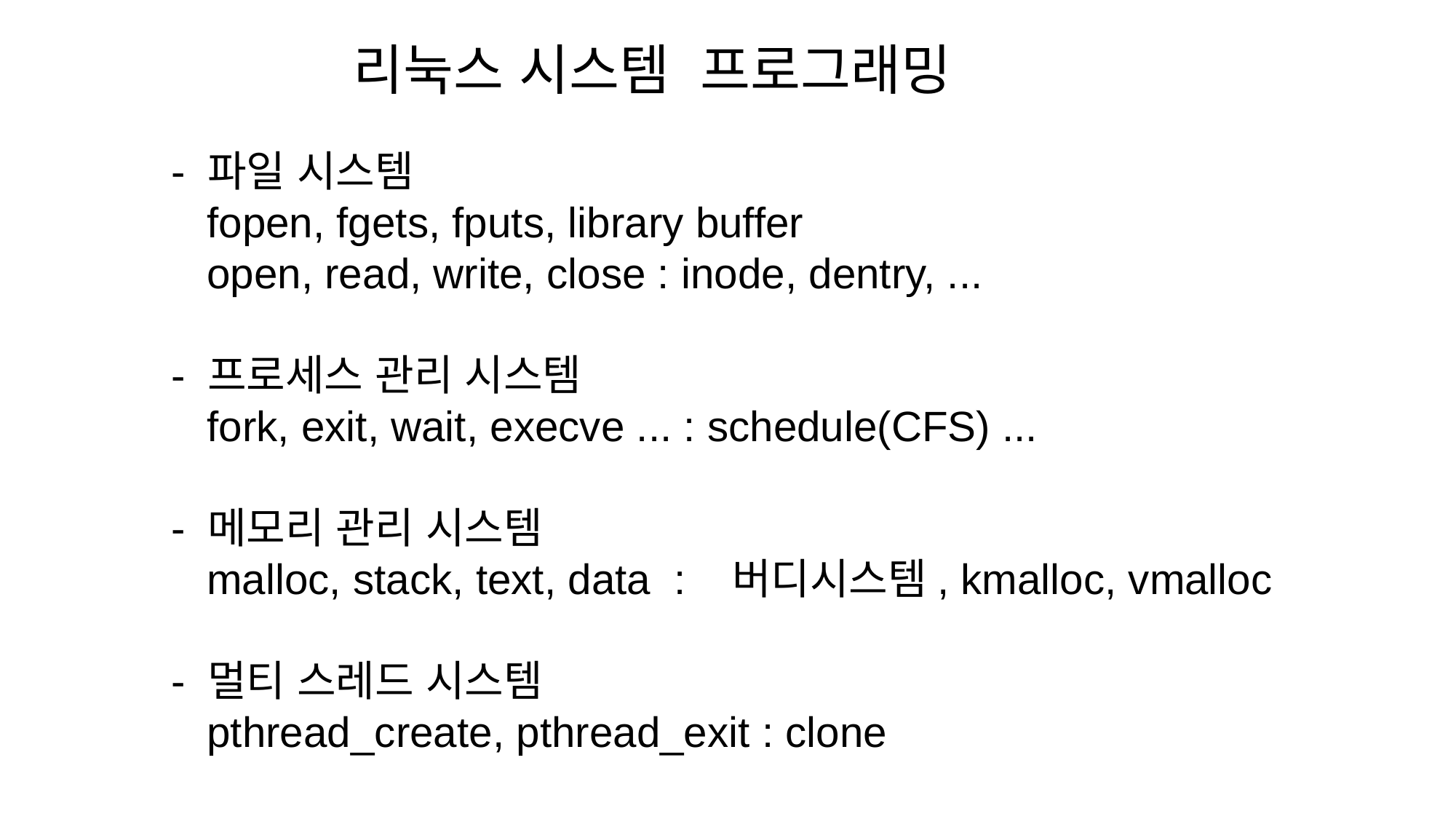

리눅스 시스템  프로그래밍
- 파일 시스템
   fopen, fgets, fputs, library buffer
   open, read, write, close : inode, dentry, ...

- 프로세스 관리 시스템
   fork, exit, wait, execve ... : schedule(CFS) ...

- 메모리 관리 시스템
   malloc, stack, text, data  :   버디시스템, kmalloc, vmalloc

- 멀티 스레드 시스템
   pthread_create, pthread_exit : clone